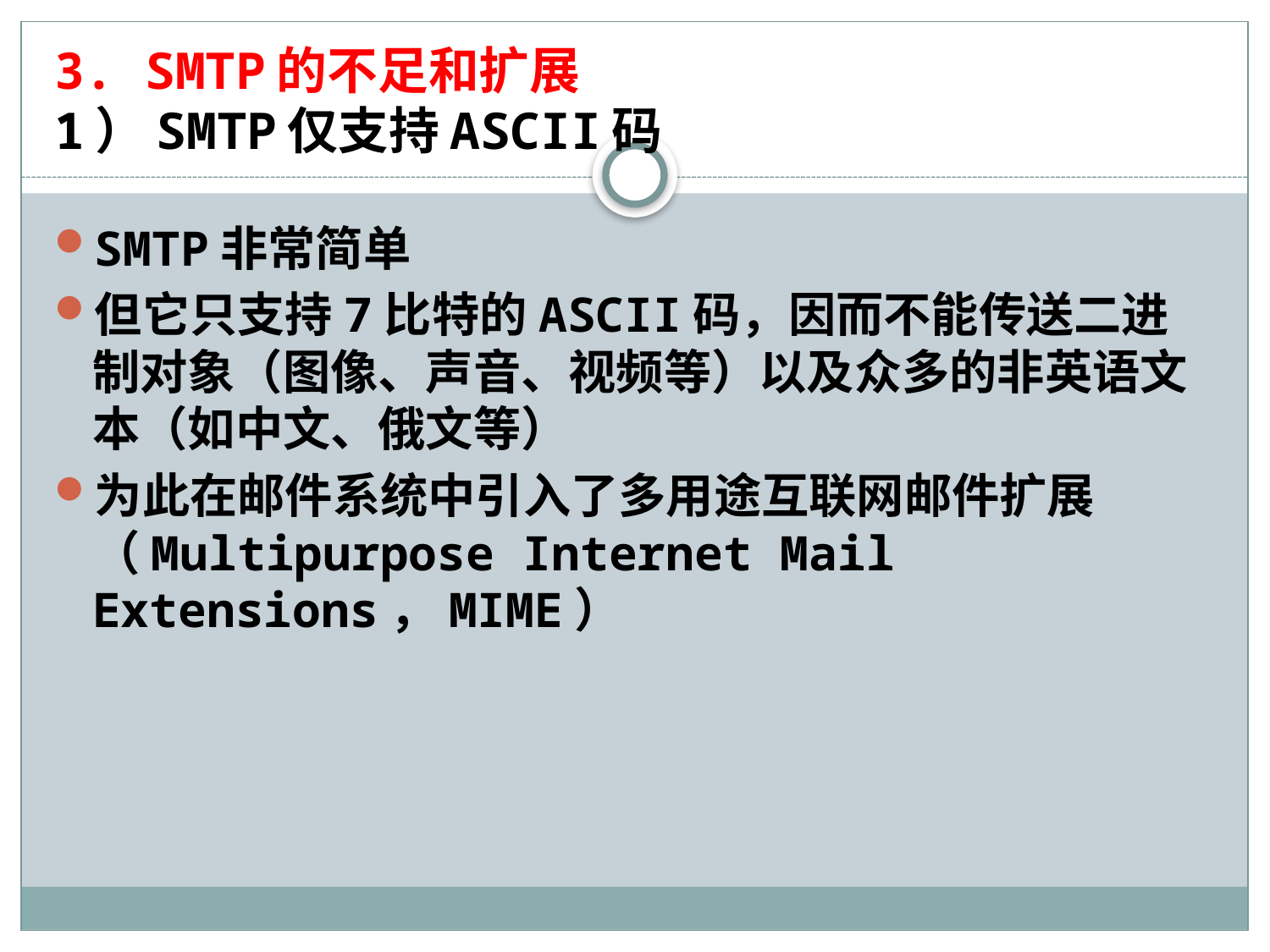

# 3. SMTP的不足和扩展 1）SMTP仅支持ASCII码
SMTP非常简单
但它只支持7比特的ASCII码，因而不能传送二进制对象（图像、声音、视频等）以及众多的非英语文本（如中文、俄文等）
为此在邮件系统中引入了多用途互联网邮件扩展（Multipurpose Internet Mail Extensions，MIME）